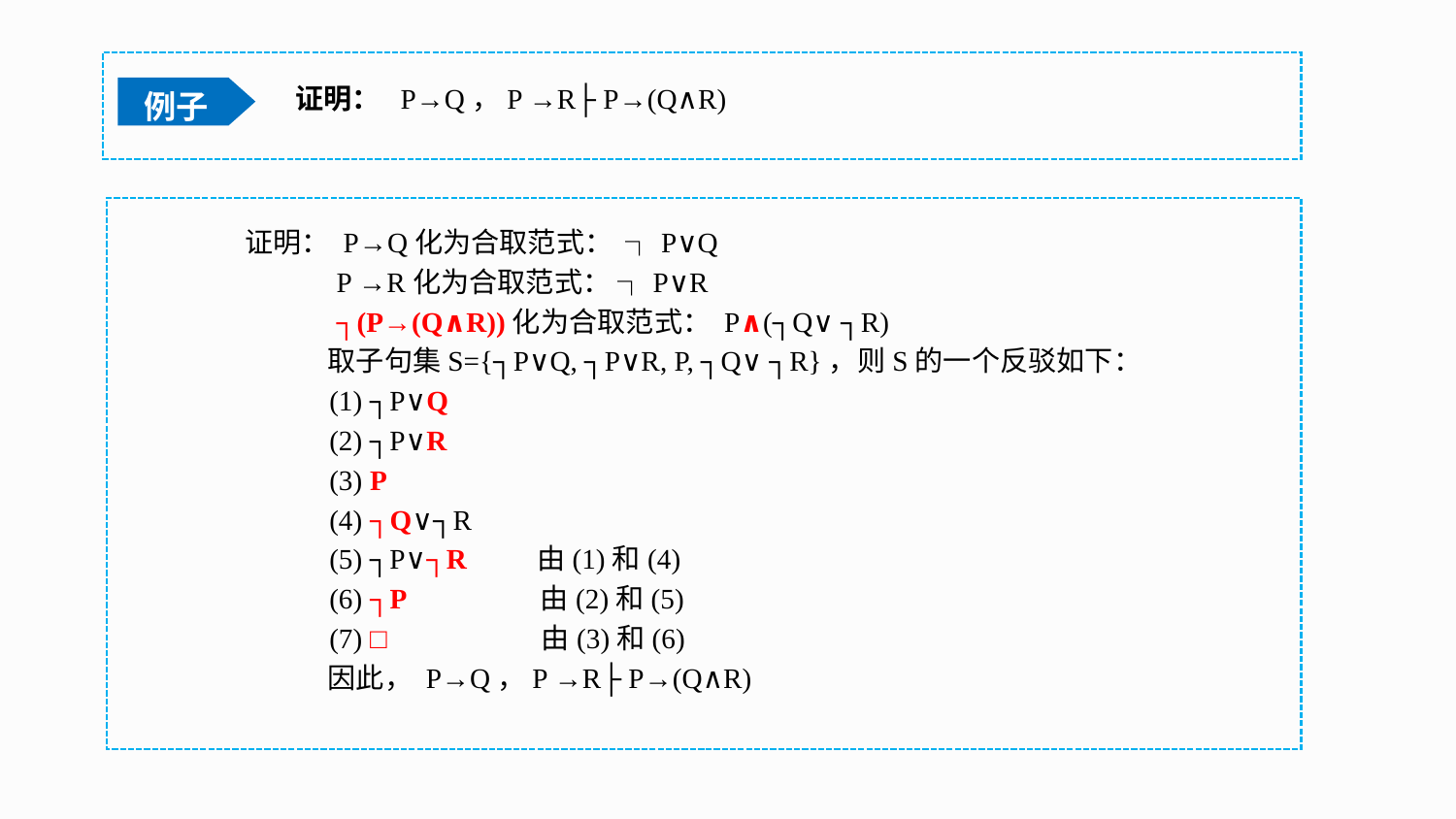

例子
证明：  P→Q，P →R├ P→(Q∧R)

证明： P→Q化为合取范式：  ┐P∨Q
             P →R化为合取范式： ┐P∨R
             ┐(P→(Q∧R))化为合取范式： P∧(┐Q∨ ┐R)
            取子句集S={┐P∨Q, ┐P∨R, P, ┐Q∨ ┐R}，则S的一个反驳如下：
            (1) ┐P∨Q
            (2) ┐P∨R
            (3) P
            (4) ┐Q∨┐R
            (5) ┐P∨┐R         由(1)和(4)
            (6) ┐P                  由(2)和(5)
            (7) □                     由(3)和(6)
            因此， P→Q，P →R├ P→(Q∧R)